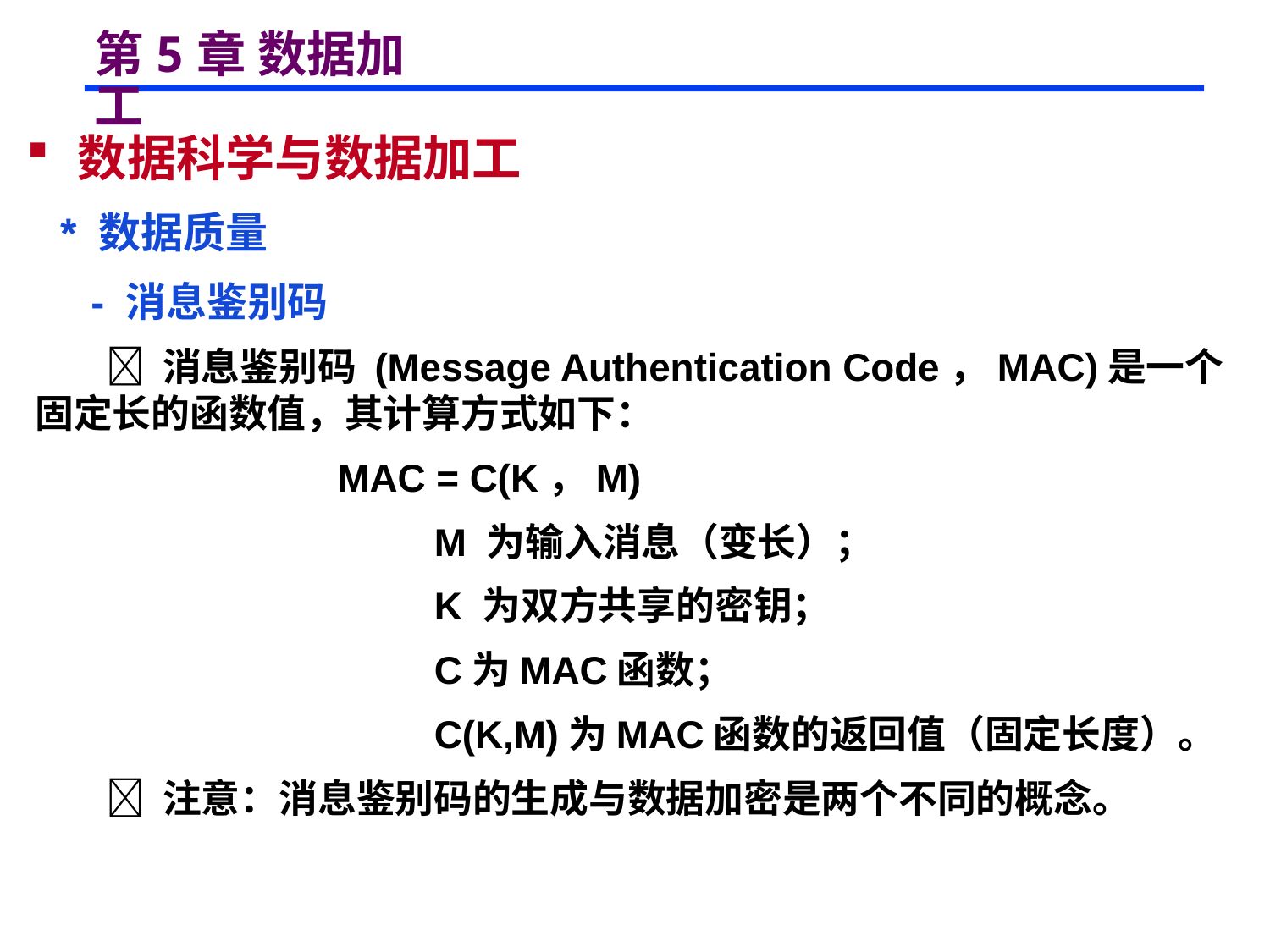

# 第5章 数据加工
 数据科学与数据加工
  * 数据质量
     - 消息鉴别码
        • 消息鉴别码 (Message Authentication Code，MAC)是一个固定长的函数值，其计算方式如下：
             MAC = C(K，M)
                                     M 为输入消息（变长）；
                                     K 为双方共享的密钥；
                                     C为MAC函数；
                                     C(K,M)为MAC函数的返回值（固定长度）。
        • 注意：消息鉴别码的生成与数据加密是两个不同的概念。